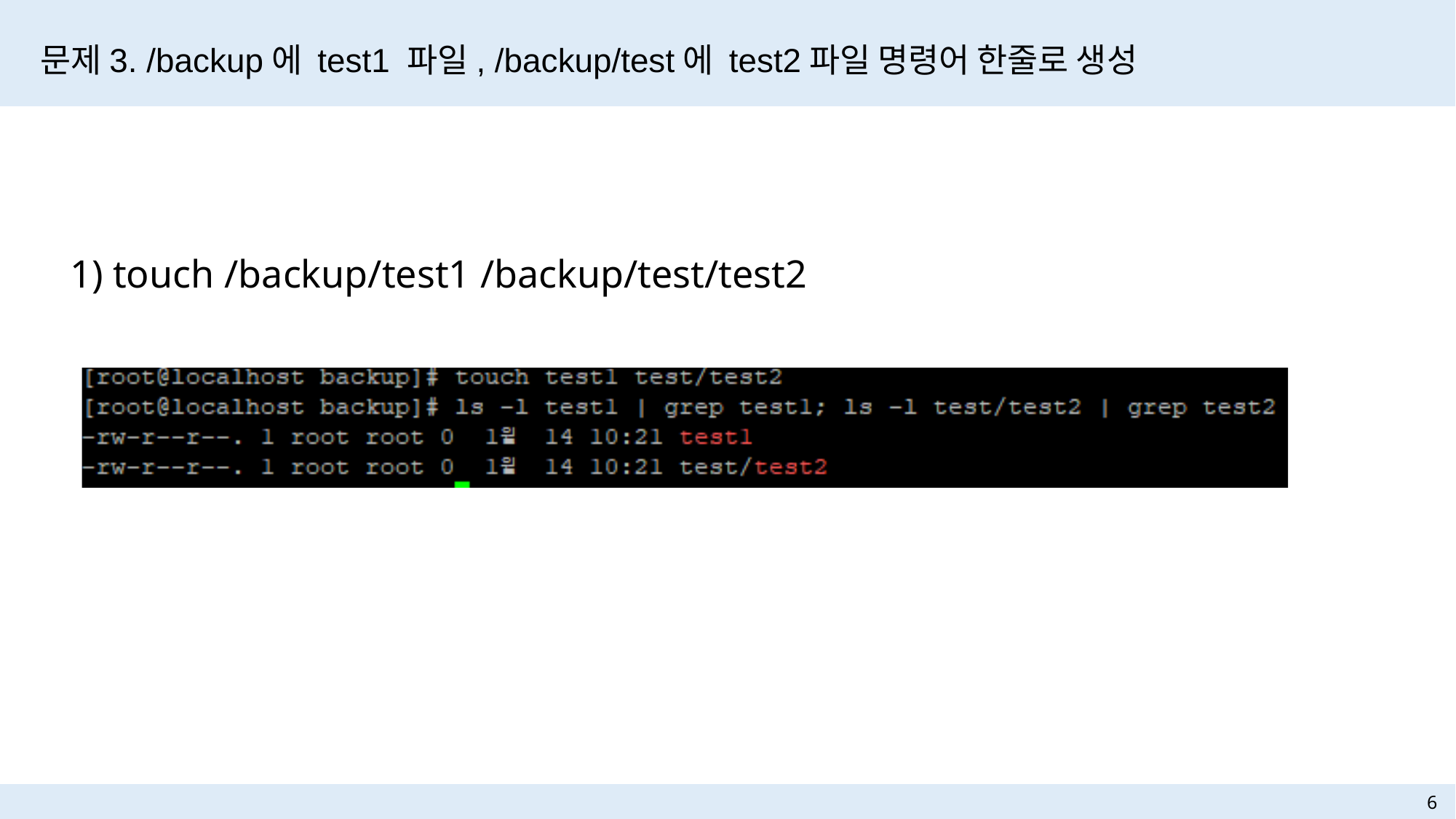

문제3. /backup에 test1 파일, /backup/test에 test2파일 명령어 한줄로 생성
1) touch /backup/test1 /backup/test/test2

6